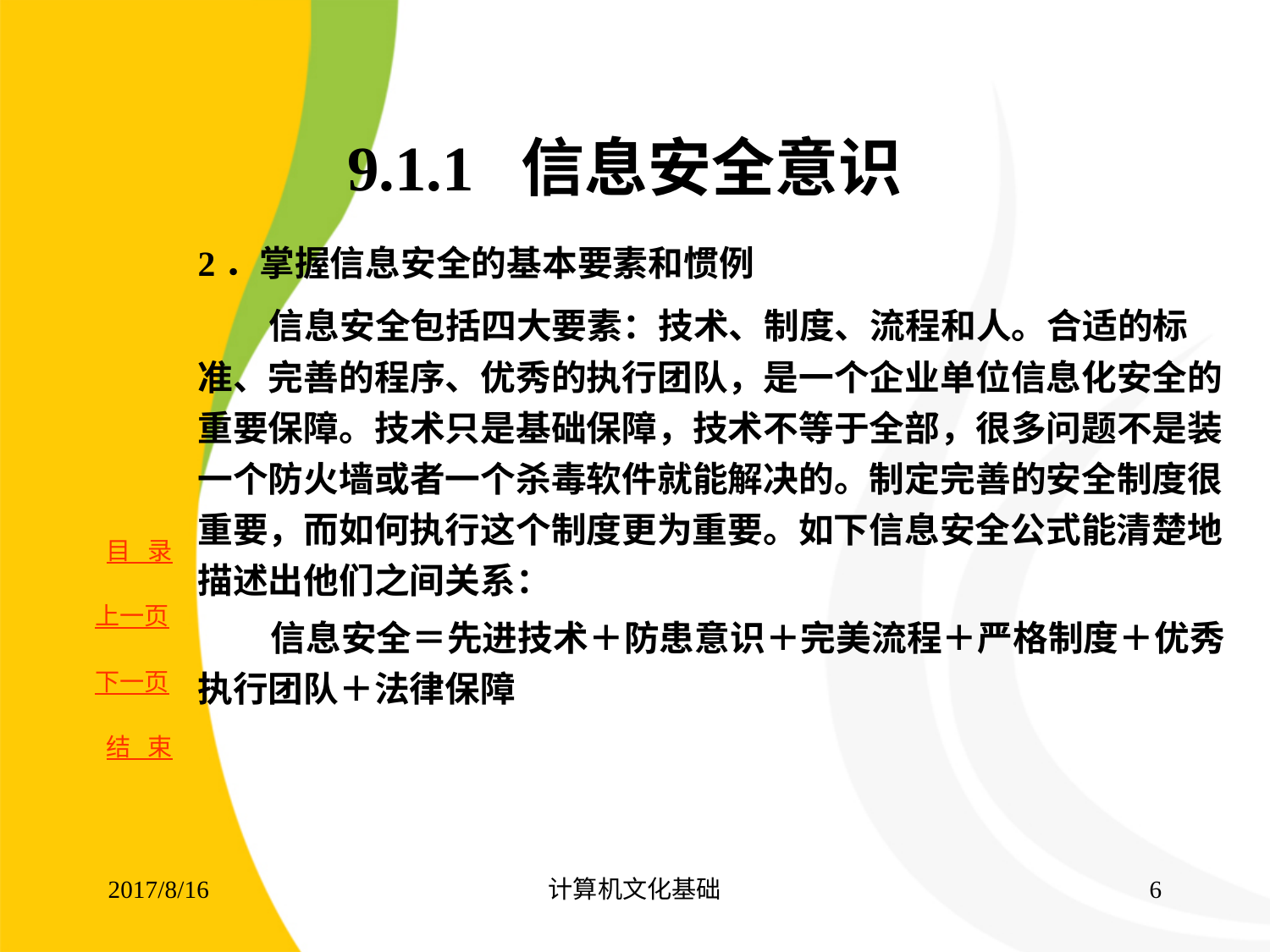

# 9.1.1  信息安全意识
2．掌握信息安全的基本要素和惯例
       信息安全包括四大要素：技术、制度、流程和人。合适的标准、完善的程序、优秀的执行团队，是一个企业单位信息化安全的重要保障。技术只是基础保障，技术不等于全部，很多问题不是装一个防火墙或者一个杀毒软件就能解决的。制定完善的安全制度很重要，而如何执行这个制度更为重要。如下信息安全公式能清楚地描述出他们之间关系：
        信息安全＝先进技术＋防患意识＋完美流程＋严格制度＋优秀执行团队＋法律保障
2017/8/16
计算机文化基础
6